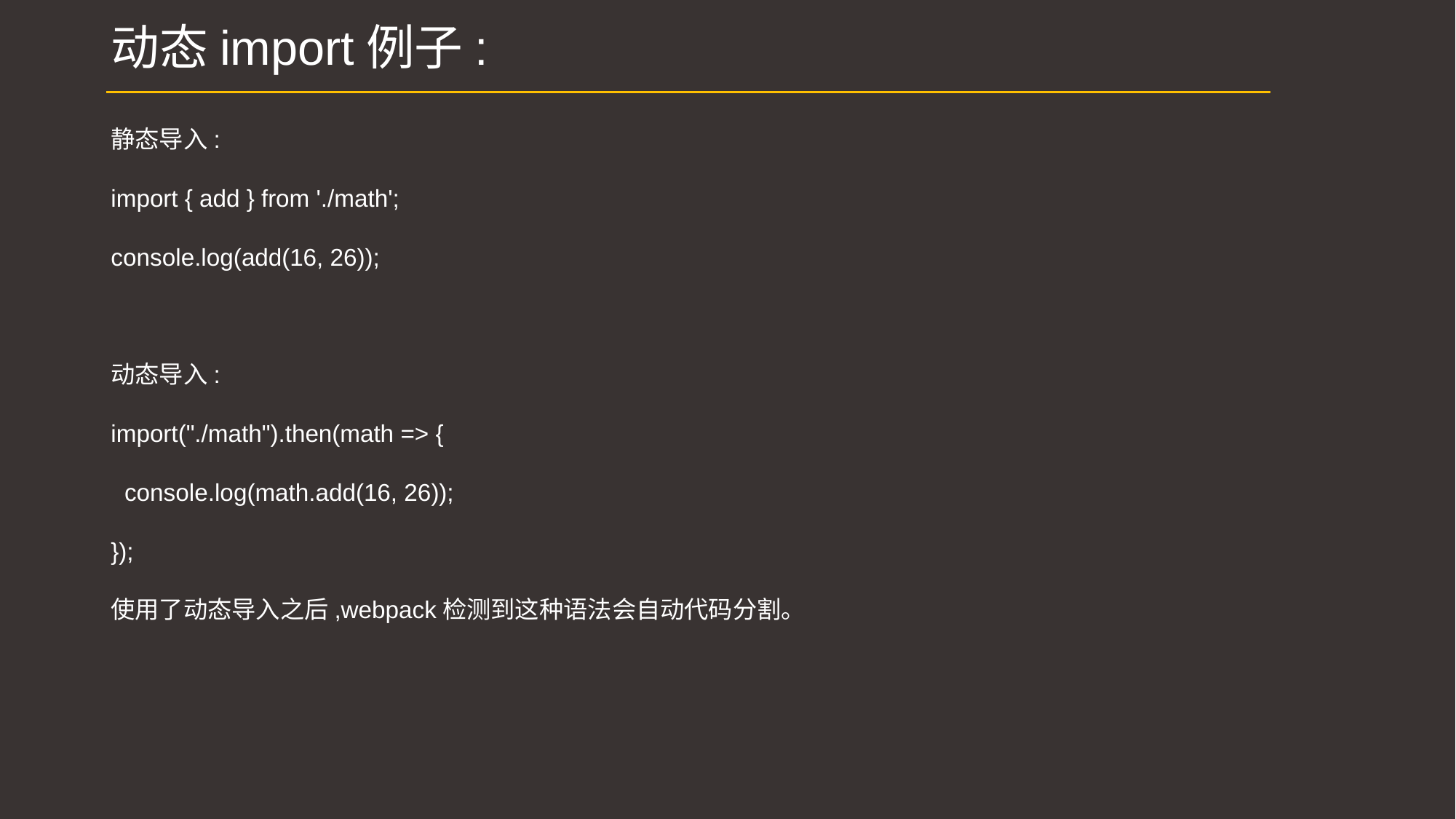

# 动态import例子:
静态导入:
import { add } from './math';
console.log(add(16, 26));

动态导入:
import("./math").then(math => {
  console.log(math.add(16, 26));
});
使用了动态导入之后,webpack检测到这种语法会自动代码分割。